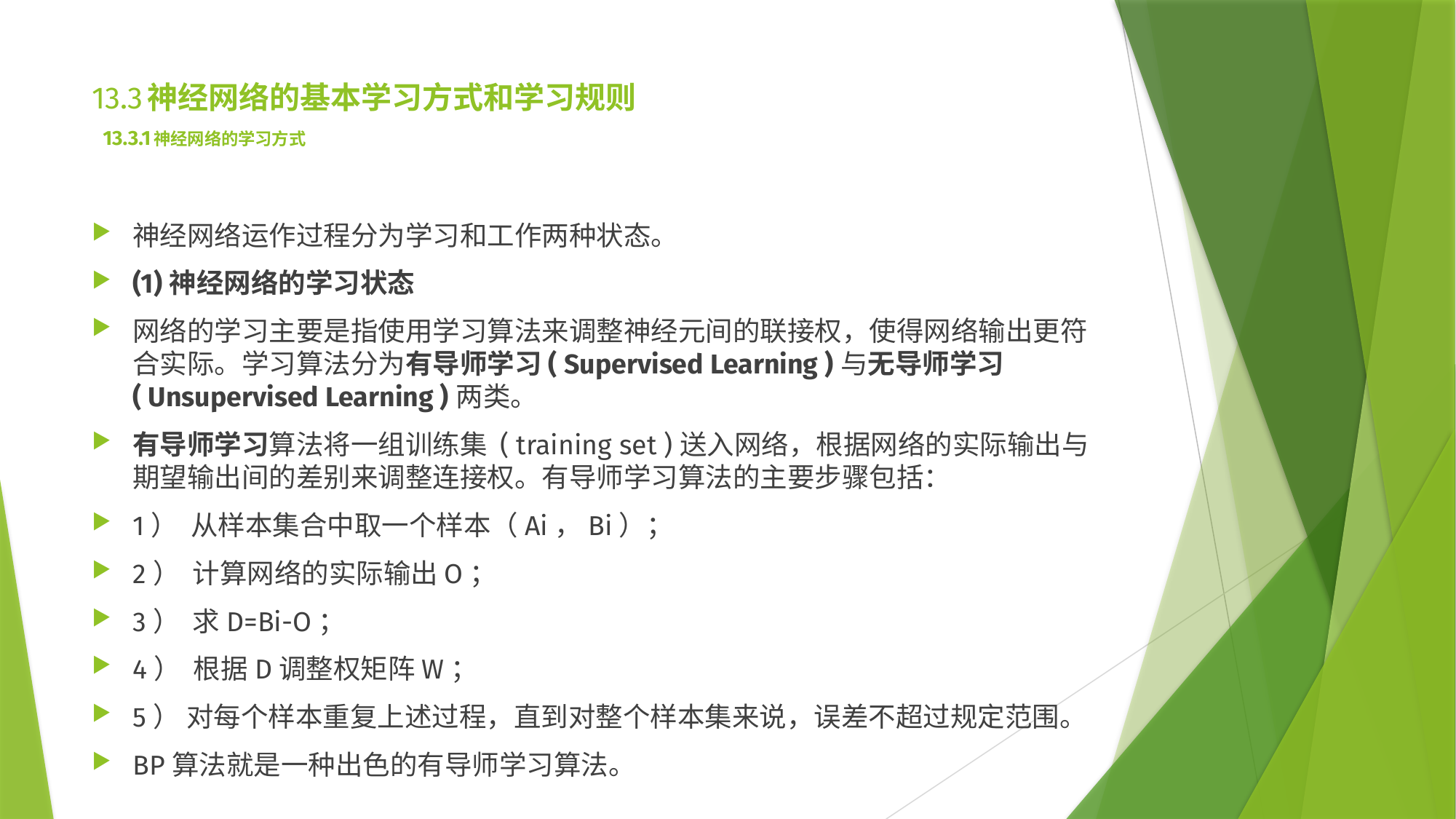

# 13.3神经网络的基本学习方式和学习规则 13.3.1神经网络的学习方式
神经网络运作过程分为学习和工作两种状态。
(1)神经网络的学习状态
网络的学习主要是指使用学习算法来调整神经元间的联接权，使得网络输出更符合实际。学习算法分为有导师学习( Supervised Learning )与无导师学习( Unsupervised Learning )两类。
有导师学习算法将一组训练集 ( training set )送入网络，根据网络的实际输出与期望输出间的差别来调整连接权。有导师学习算法的主要步骤包括：
1）  从样本集合中取一个样本（Ai，Bi）；
2）  计算网络的实际输出O；
3）  求D=Bi-O；
4）  根据D调整权矩阵W；
5） 对每个样本重复上述过程，直到对整个样本集来说，误差不超过规定范围。
BP算法就是一种出色的有导师学习算法。